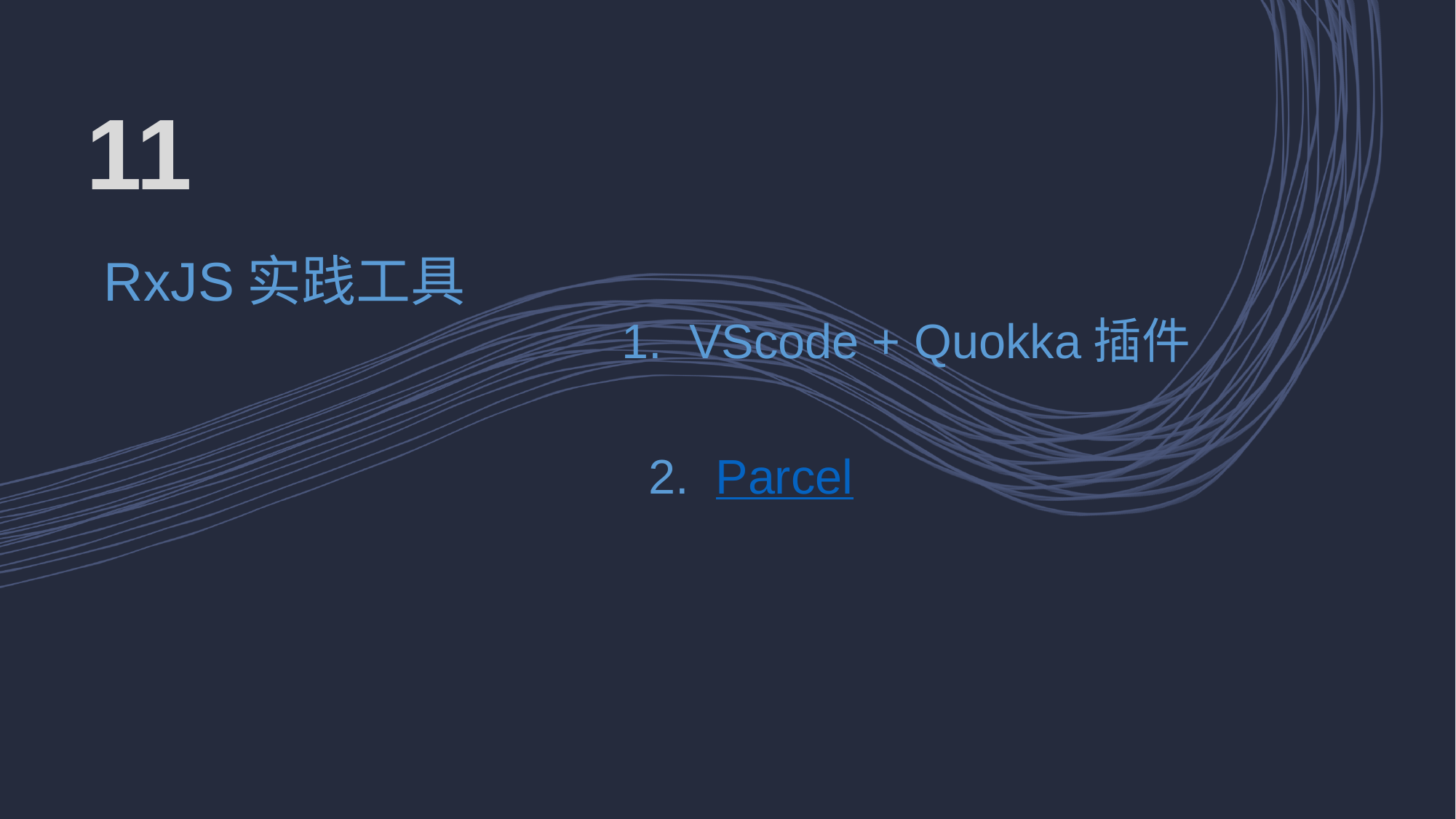

11
RxJS实践工具
1.  VScode + Quokka插件
2.  Parcel